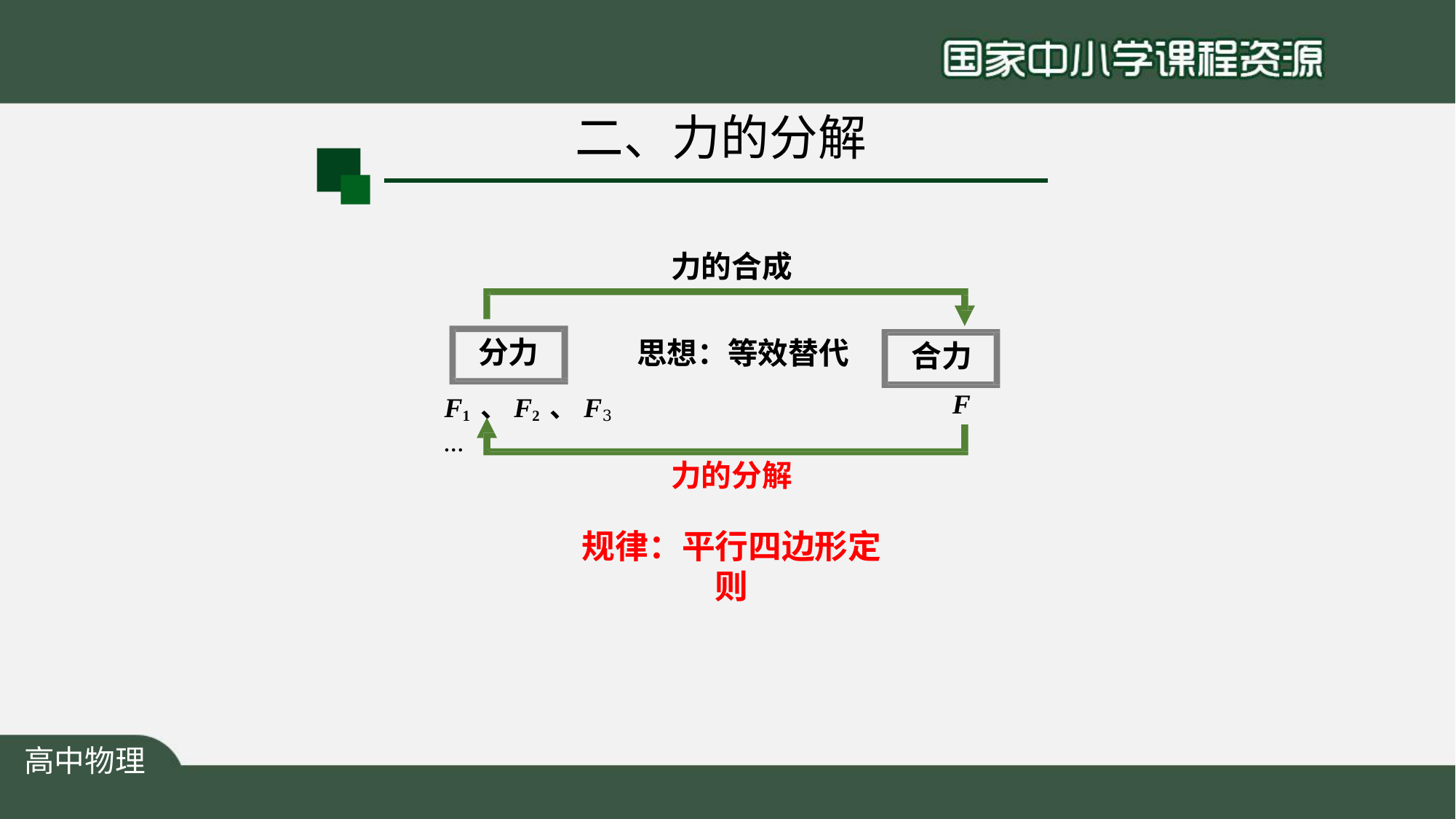

# 二、力的分解

力的合成

合力
F

分力
F1 、F2 、F3 …
思想：等效替代

力的分解
规律：平行四边形定则
高中物理